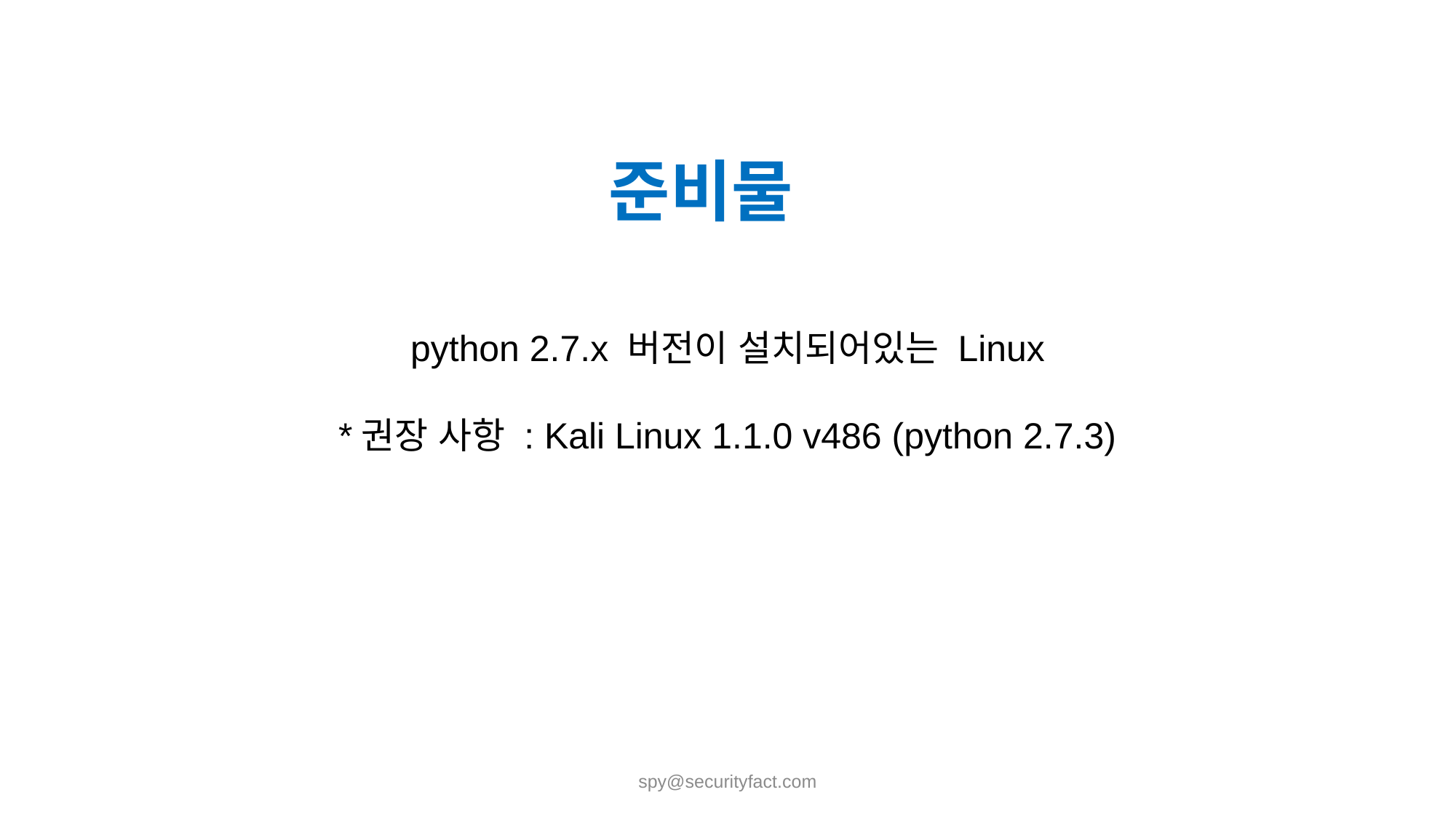

준비물
python 2.7.x 버전이 설치되어있는 Linux

*권장 사항 : Kali Linux 1.1.0 v486 (python 2.7.3)
spy@securityfact.com